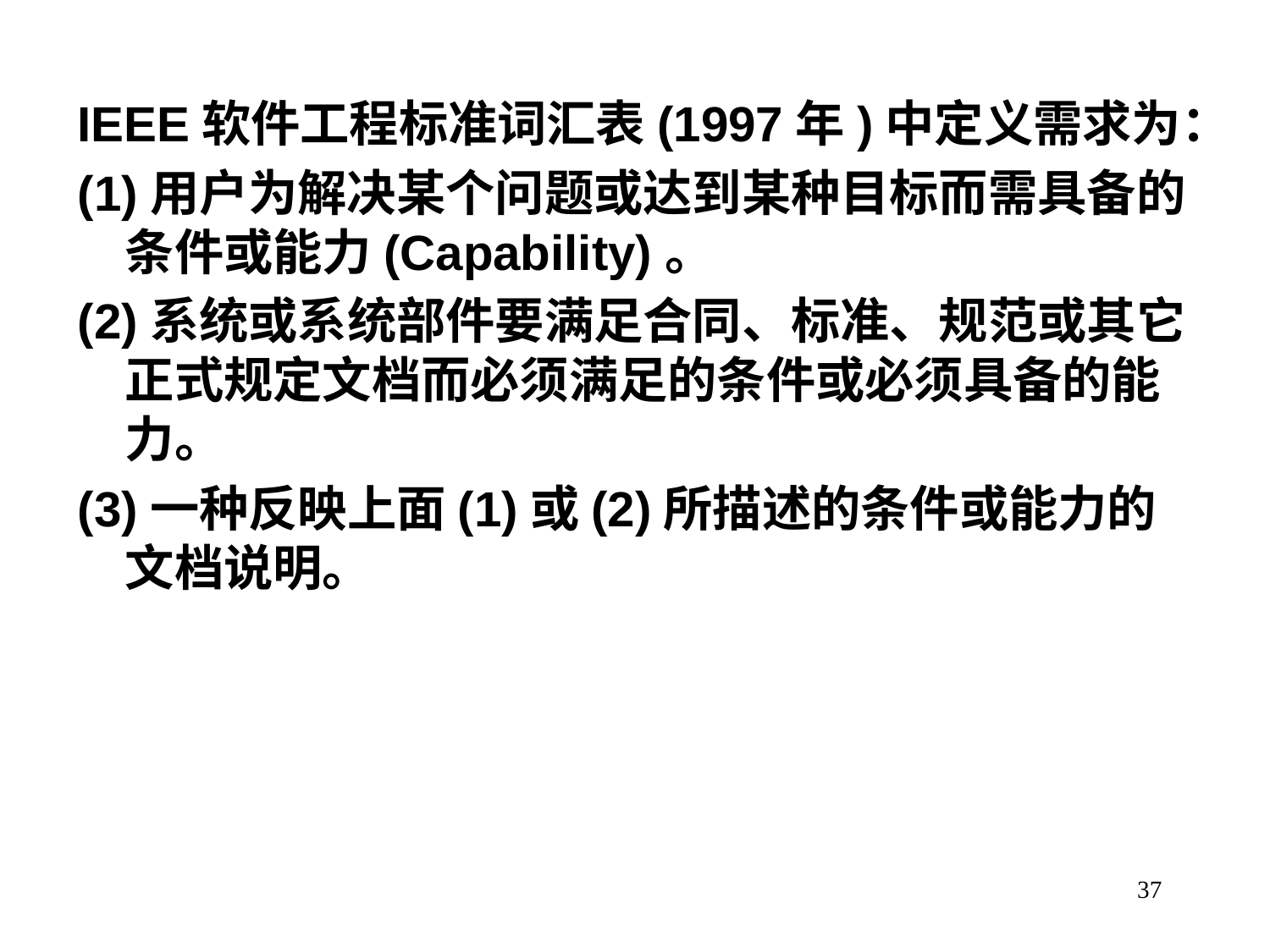

# IEEE软件工程标准词汇表(1997年)中定义需求为：
(1)用户为解决某个问题或达到某种目标而需具备的条件或能力(Capability)。
(2)系统或系统部件要满足合同、标准、规范或其它正式规定文档而必须满足的条件或必须具备的能力。
(3)一种反映上面(1)或(2)所描述的条件或能力的文档说明。

37